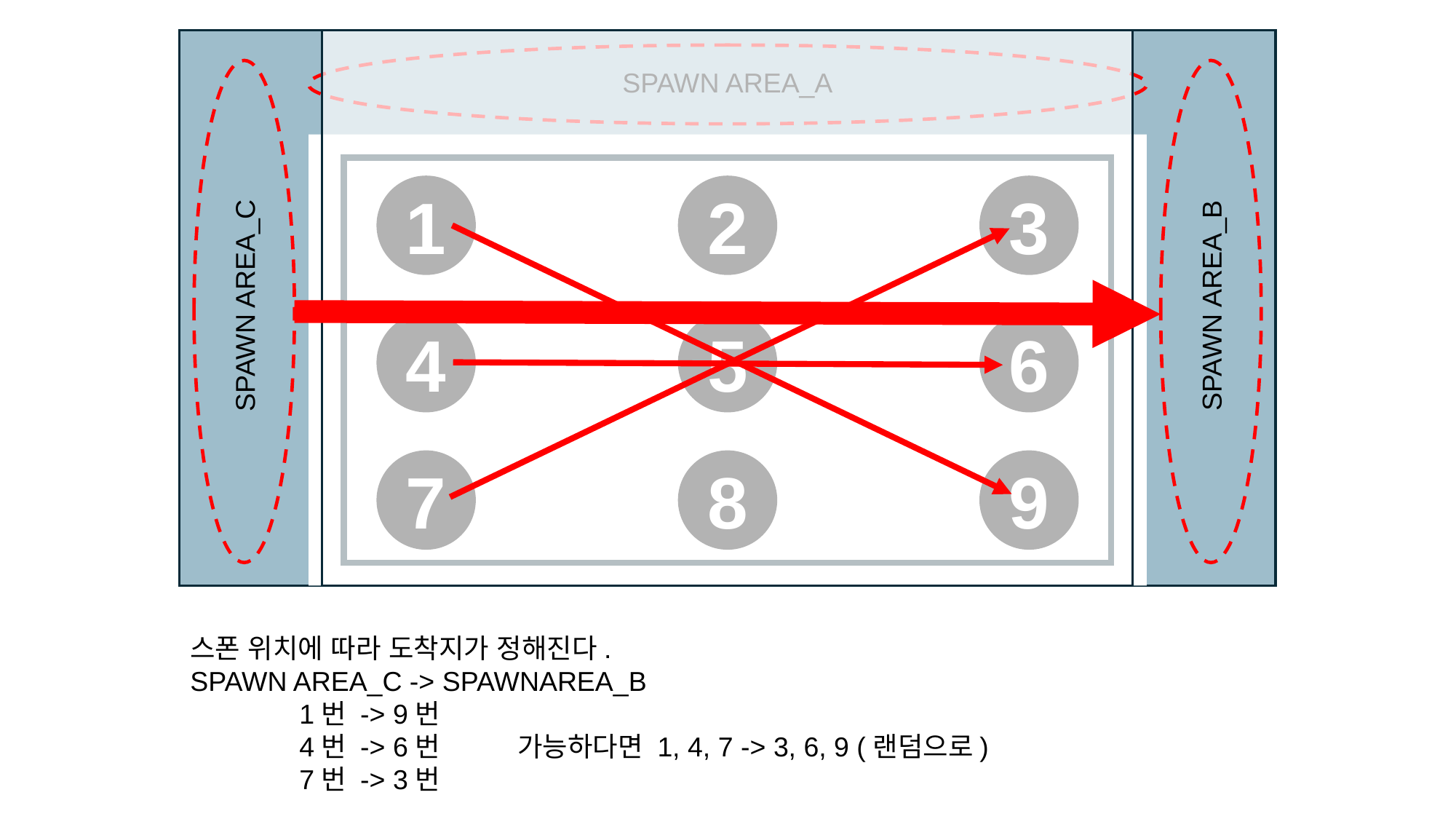

SPAWN AREA_A

1
2
3
4
5
6
7
8
9
SPAWN AREA_C
SPAWN AREA_B
스폰 위치에 따라 도착지가 정해진다.
SPAWN AREA_C -> SPAWNAREA_B
	1번 -> 9번
	4번 -> 6번	가능하다면 1, 4, 7 -> 3, 6, 9 (랜덤으로)
	7번 -> 3번